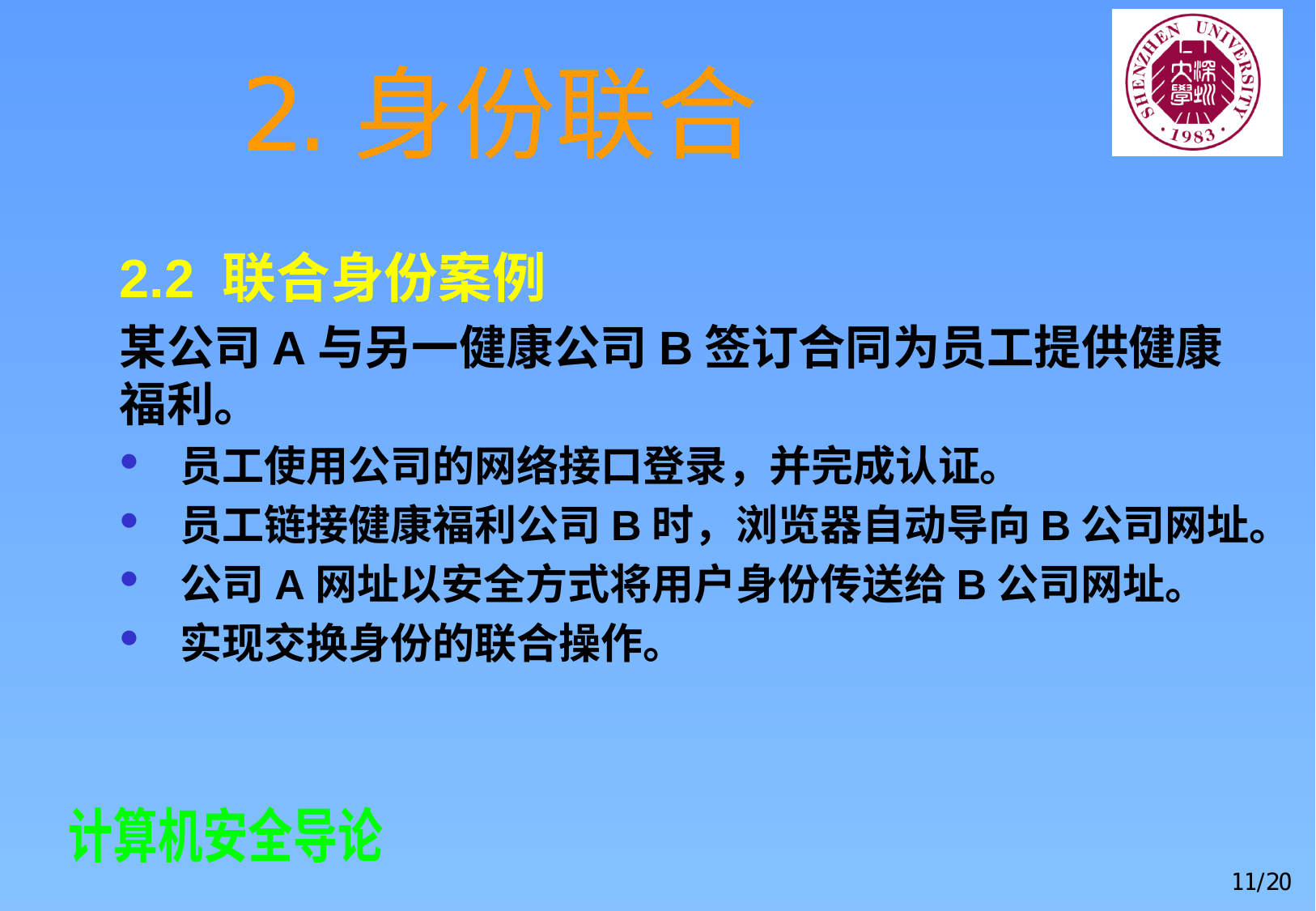

# 2.身份联合
2.2 联合身份案例
某公司A与另一健康公司B签订合同为员工提供健康福利。
员工使用公司的网络接口登录，并完成认证。
员工链接健康福利公司B时，浏览器自动导向B公司网址。
公司A网址以安全方式将用户身份传送给B公司网址。
实现交换身份的联合操作。

11/20